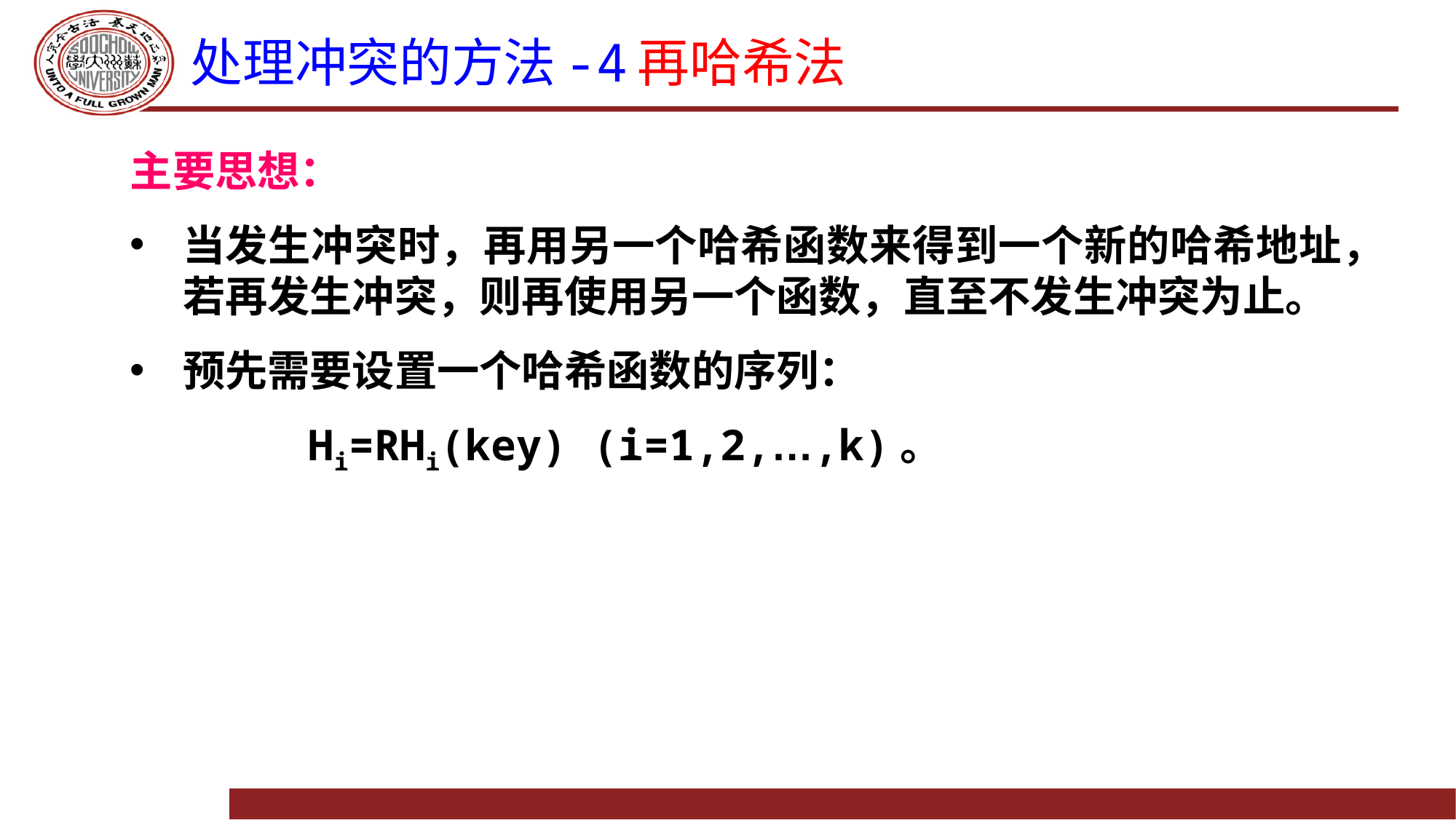

# 处理冲突的方法-4再哈希法
主要思想：
当发生冲突时，再用另一个哈希函数来得到一个新的哈希地址，若再发生冲突，则再使用另一个函数，直至不发生冲突为止。
预先需要设置一个哈希函数的序列：
       Hi=RHi(key) (i=1,2,…,k)。